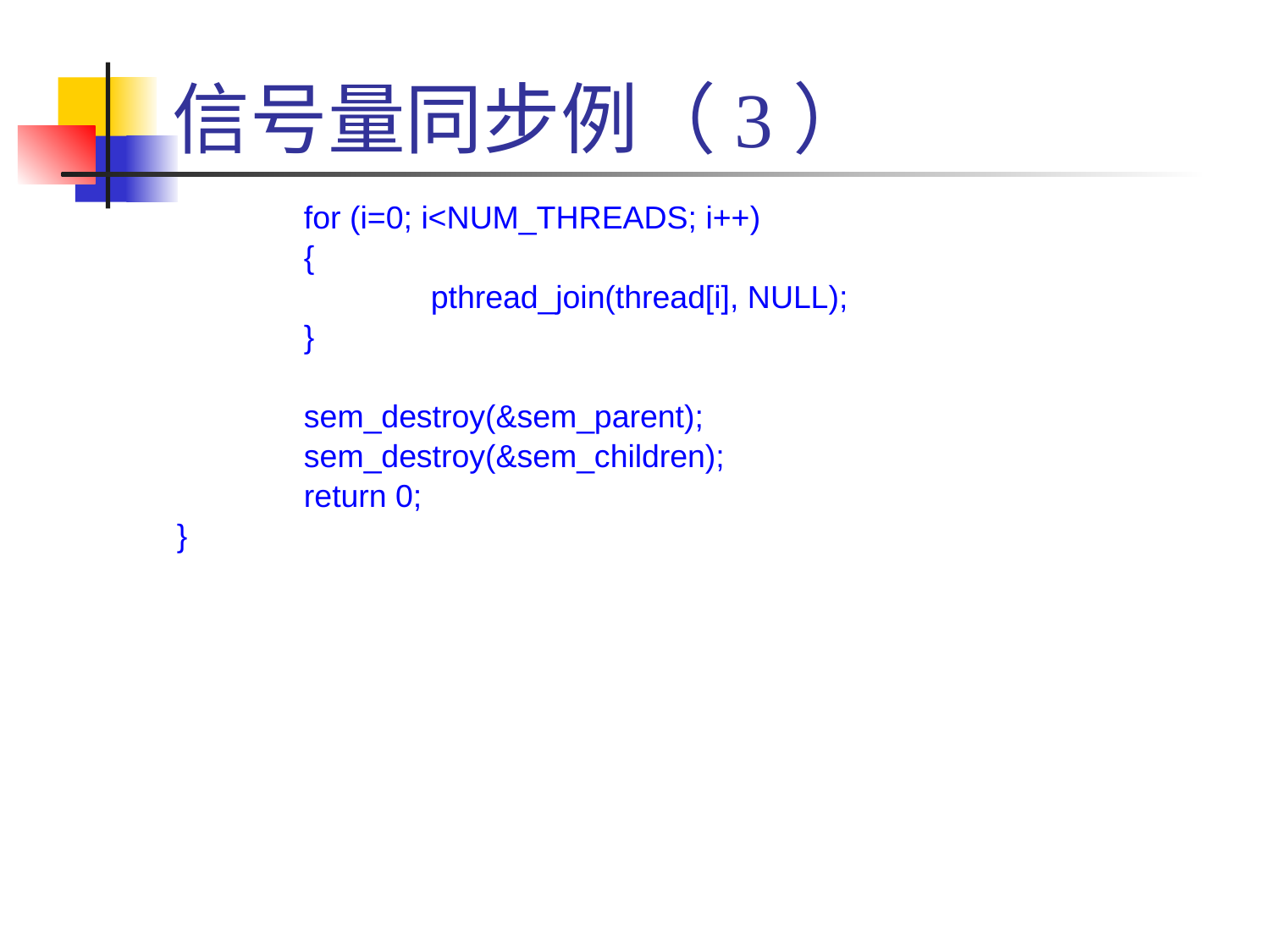

# 信号量同步例（3）
	for (i=0; i<NUM_THREADS; i++)
	{
		pthread_join(thread[i], NULL);
	}

	sem_destroy(&sem_parent);
	sem_destroy(&sem_children);
	return 0;
}